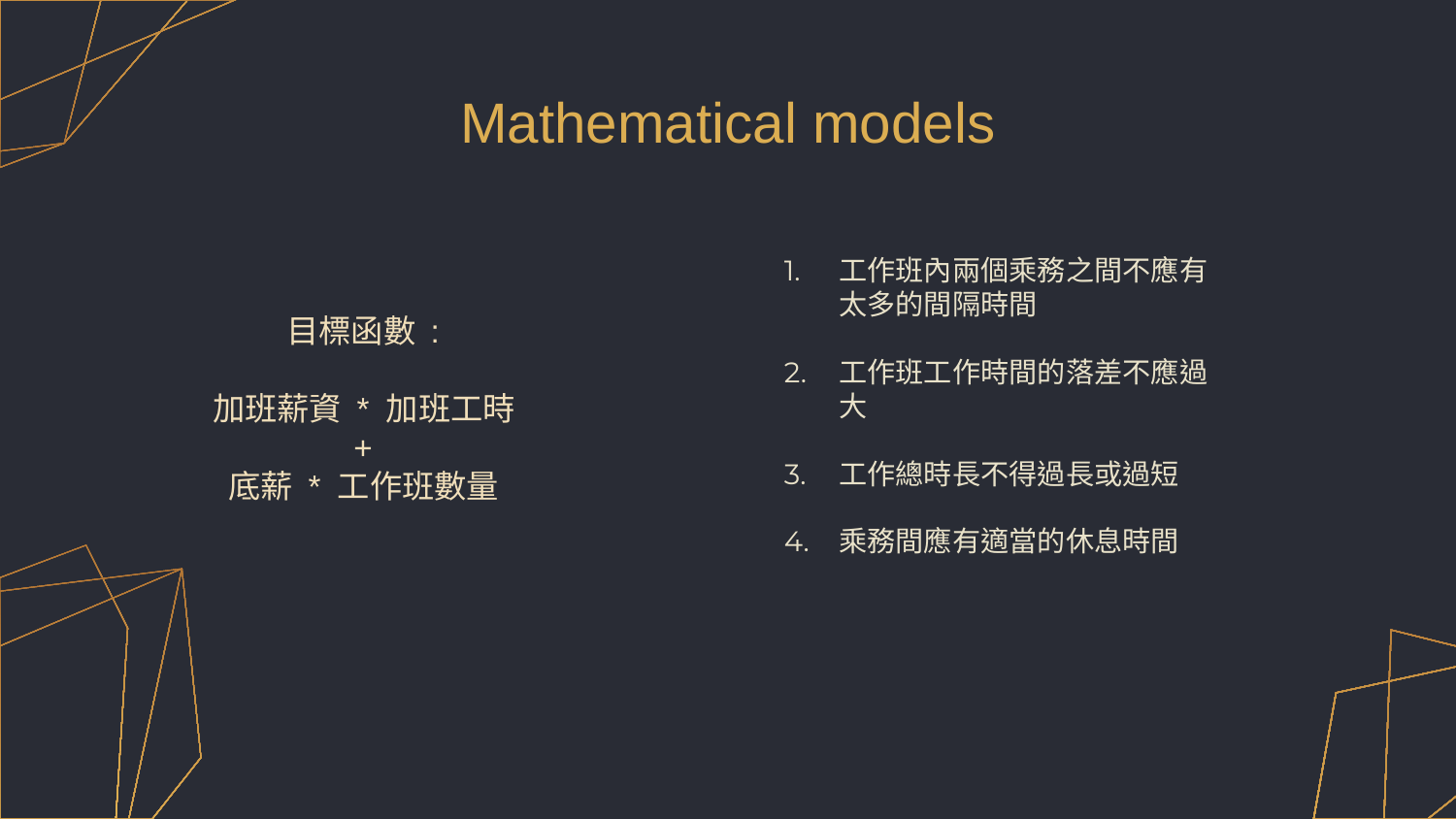

# Mathematical models

工作班內兩個乘務之間不應有太多的間隔時間

工作班工作時間的落差不應過大

工作總時長不得過長或過短

乘務間應有適當的休息時間

目標函數 :

加班薪資 * 加班工時
+
底薪 * 工作班數量